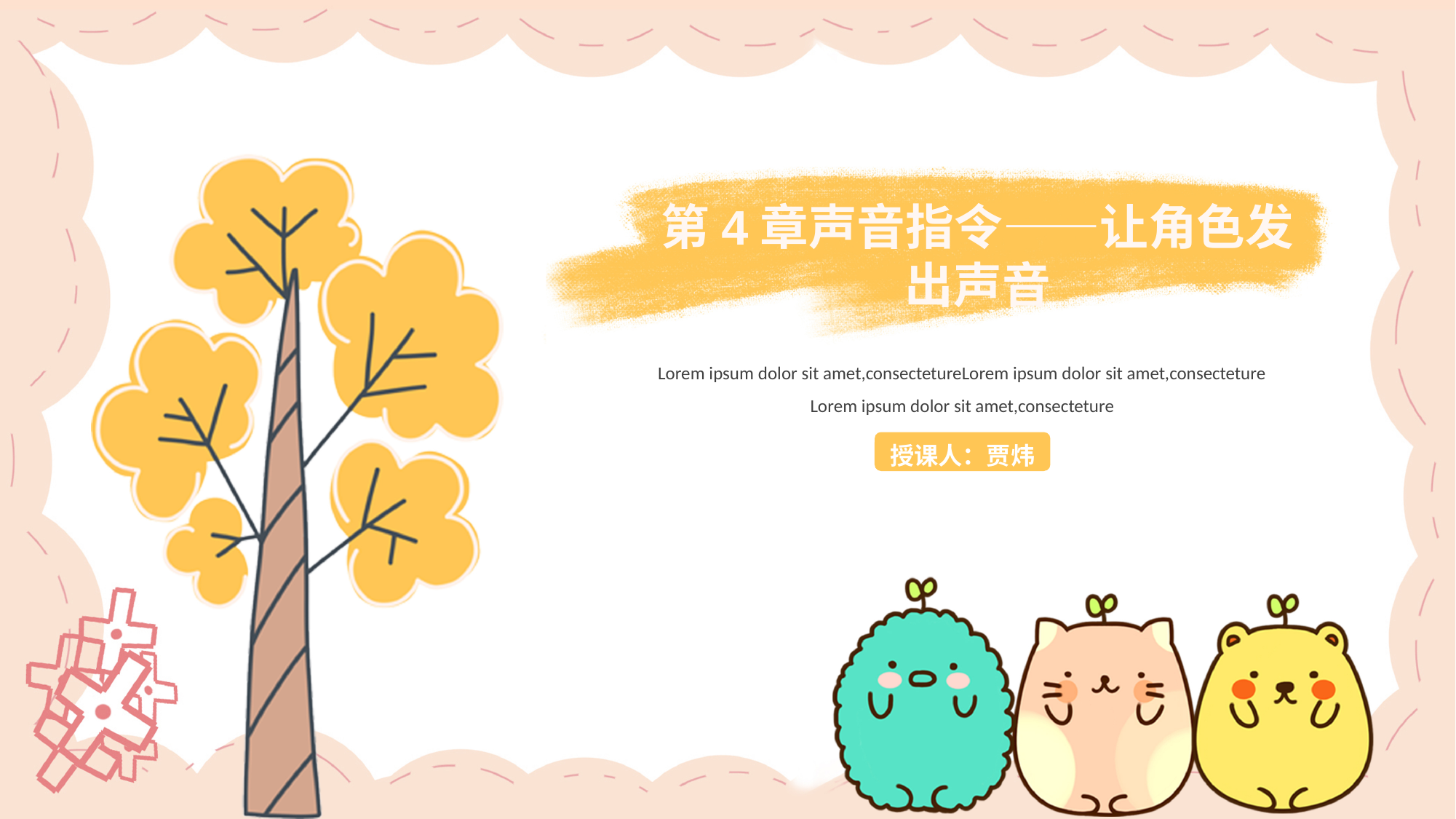

第4章声音指令——让角色发出声音
Lorem ipsum dolor sit amet,consectetureLorem ipsum dolor sit amet,consecteture Lorem ipsum dolor sit amet,consecteture

授课人：贾炜